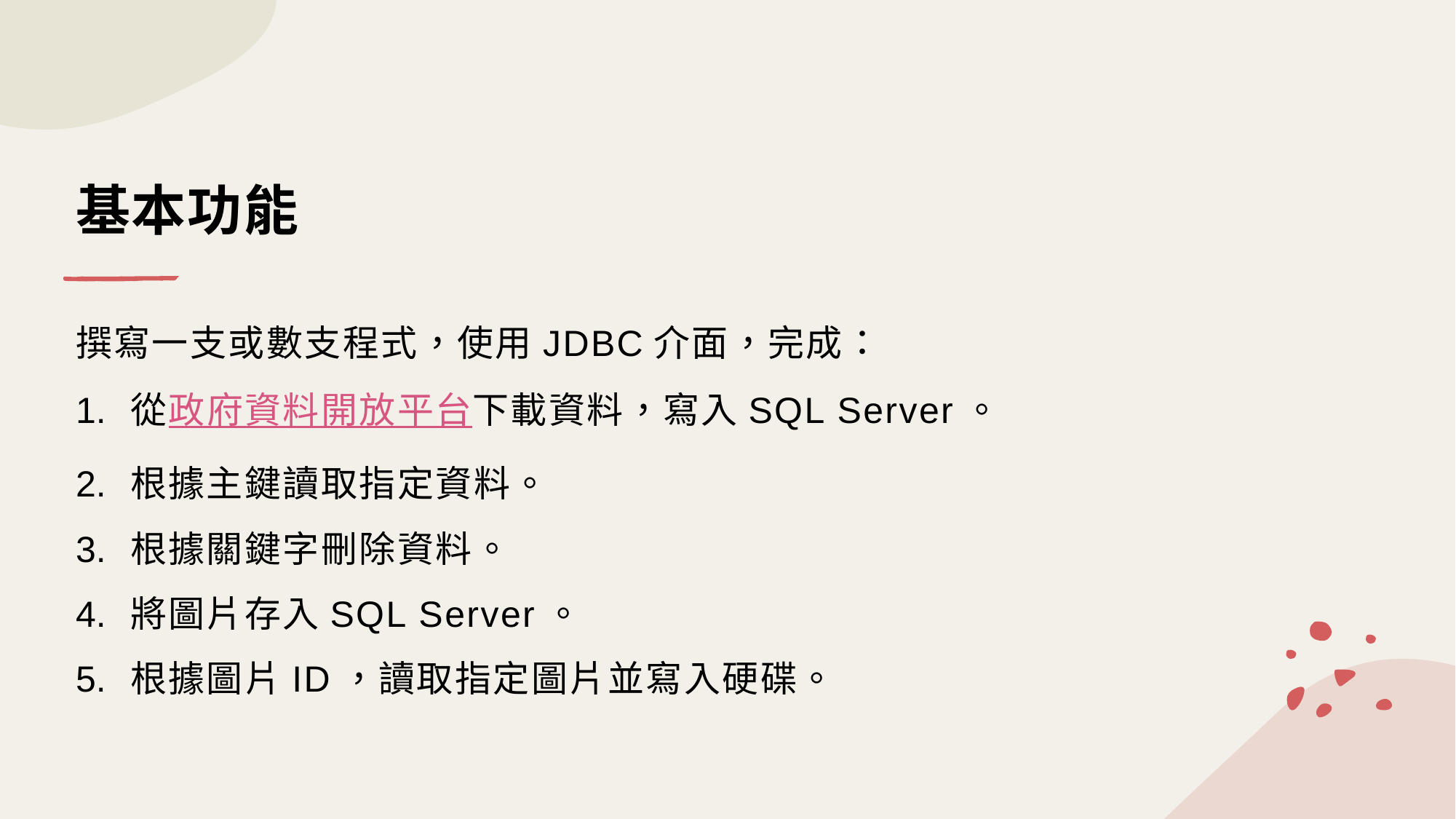

# 基本功能
撰寫一支或數支程式，使用JDBC介面，完成：
從政府資料開放平台下載資料，寫入SQL Server。
根據主鍵讀取指定資料。
根據關鍵字刪除資料。
將圖片存入SQL Server。
根據圖片ID，讀取指定圖片並寫入硬碟。